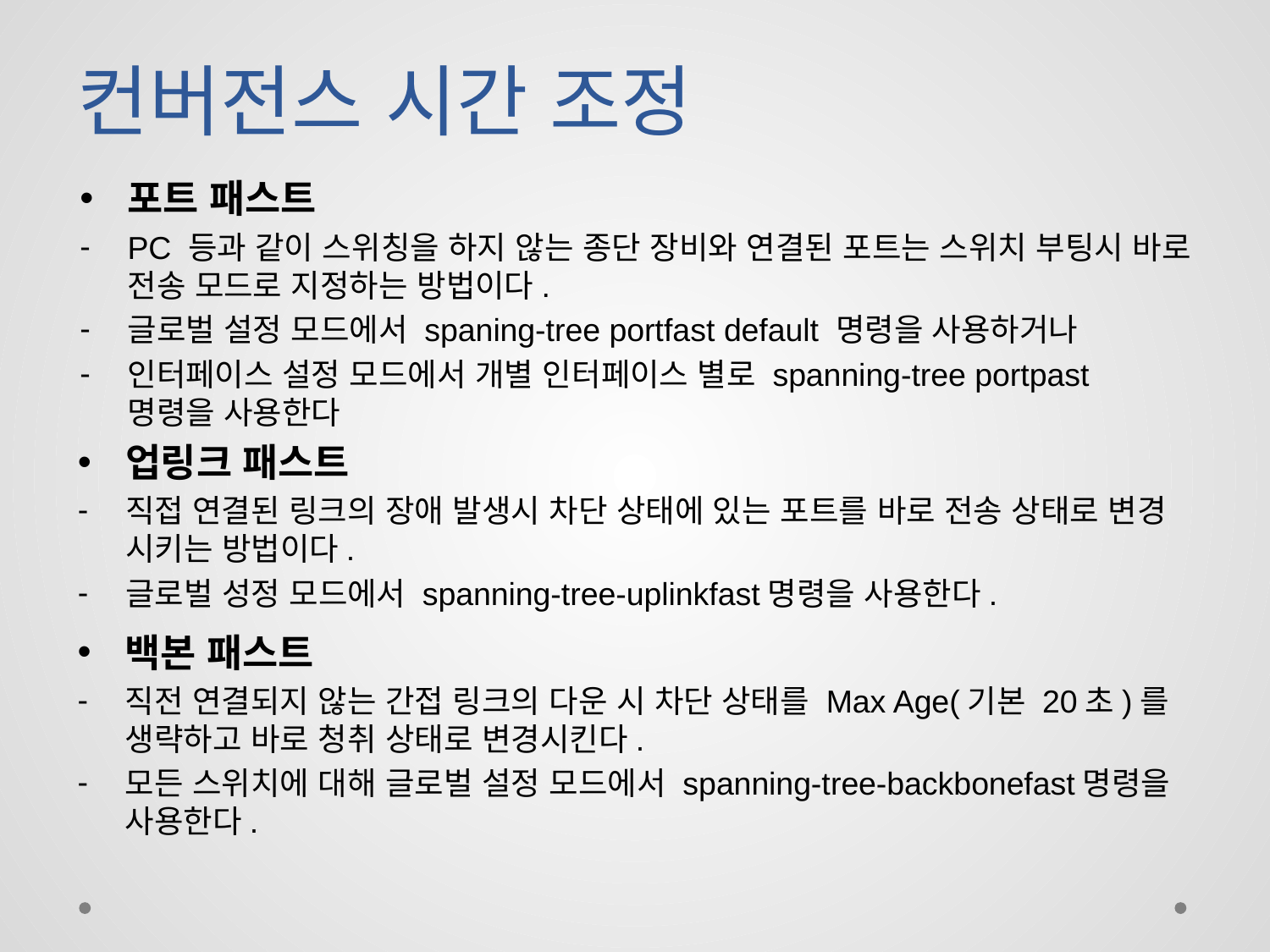

# 컨버전스 시간 조정
포트 패스트
PC 등과 같이 스위칭을 하지 않는 종단 장비와 연결된 포트는 스위치 부팅시 바로 전송 모드로 지정하는 방법이다.
글로벌 설정 모드에서 spaning-tree portfast default 명령을 사용하거나
인터페이스 설정 모드에서 개별 인터페이스 별로 spanning-tree portpast   명령을 사용한다
업링크 패스트
직접 연결된 링크의 장애 발생시 차단 상태에 있는 포트를 바로 전송 상태로 변경 시키는 방법이다.
글로벌 성정 모드에서 spanning-tree-uplinkfast명령을 사용한다.
백본 패스트
직전 연결되지 않는 간접 링크의 다운 시 차단 상태를 Max Age(기본 20초)를 생략하고 바로 청취 상태로 변경시킨다.
모든 스위치에 대해 글로벌 설정 모드에서 spanning-tree-backbonefast명령을 사용한다.